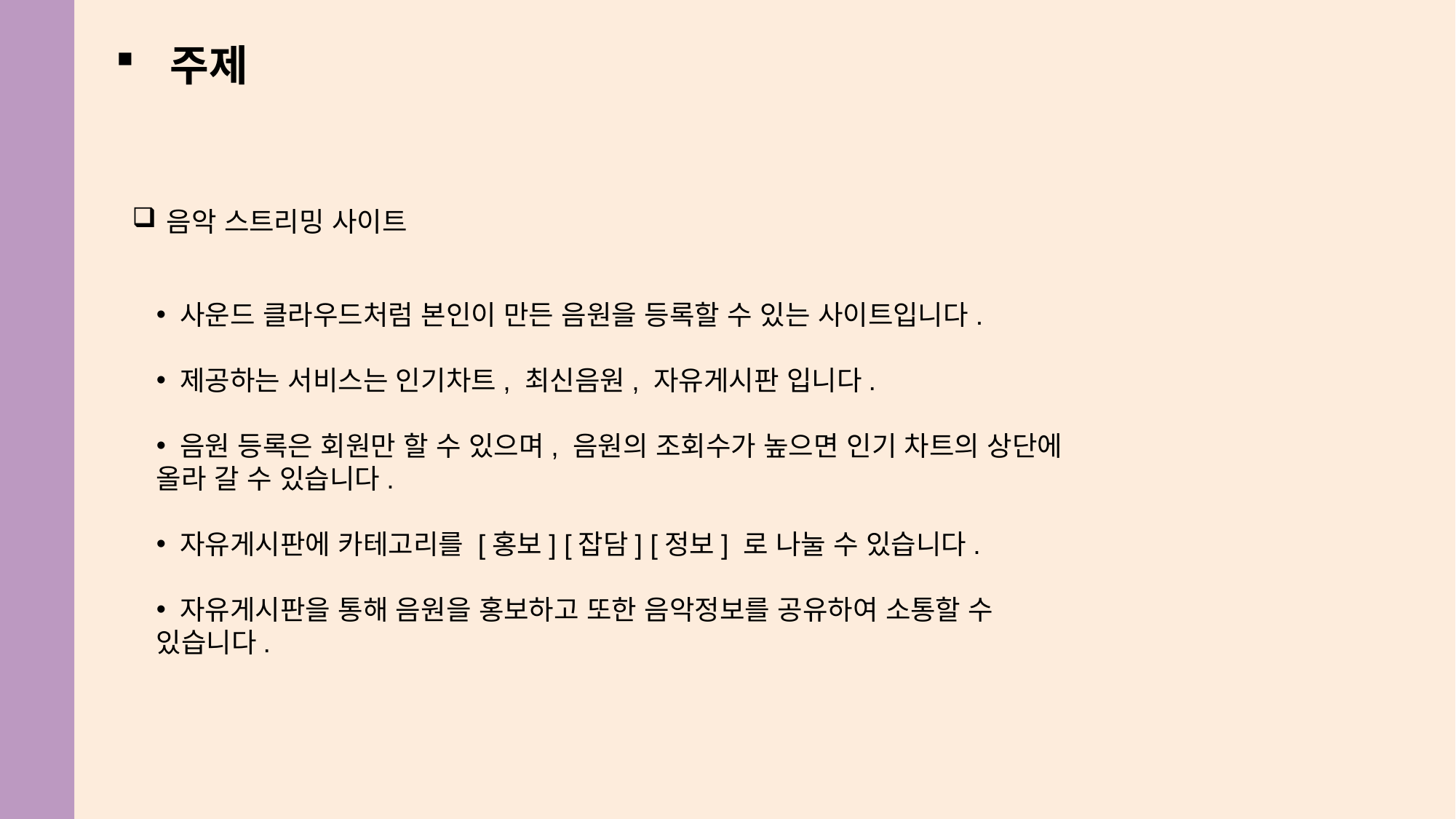

주제
음악 스트리밍 사이트
 사운드 클라우드처럼 본인이 만든 음원을 등록할 수 있는 사이트입니다.

 제공하는 서비스는 인기차트, 최신음원, 자유게시판 입니다.

 음원 등록은 회원만 할 수 있으며, 음원의 조회수가 높으면 인기 차트의 상단에 올라 갈 수 있습니다.

 자유게시판에 카테고리를 [홍보] [잡담] [정보] 로 나눌 수 있습니다.

 자유게시판을 통해 음원을 홍보하고 또한 음악정보를 공유하여 소통할 수 있습니다.